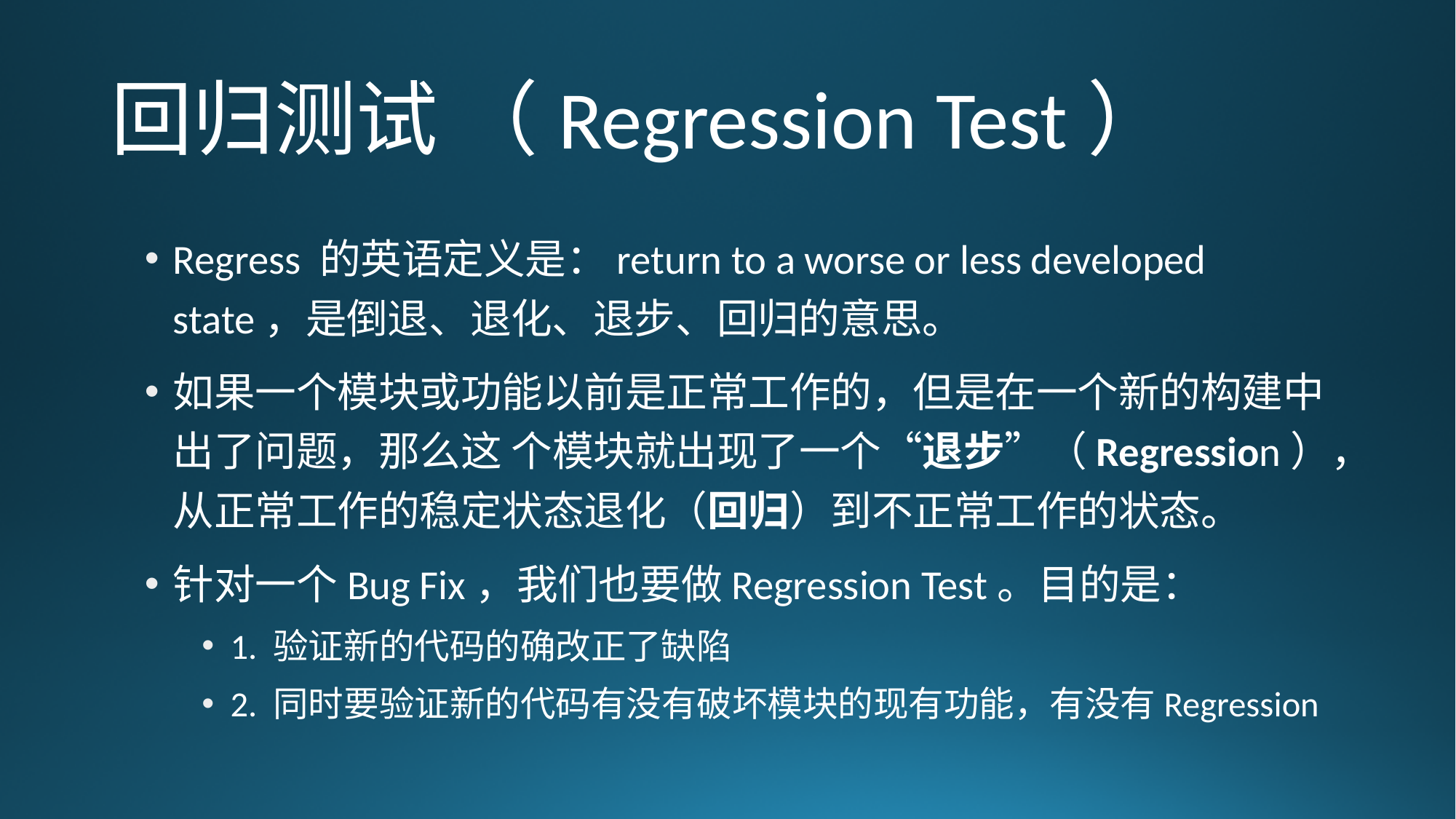

# 回归测试 （Regression Test）
Regress 的英语定义是：return to a worse or less developed state，是倒退、退化、退步、回归的意思。
如果一个模块或功能以前是正常工作的，但是在一个新的构建中出了问题，那么这 个模块就出现了一个“退步”（Regression），从正常工作的稳定状态退化（回归）到不正常工作的状态。
针对一个Bug Fix，我们也要做Regression Test。目的是：
1. 验证新的代码的确改正了缺陷
2. 同时要验证新的代码有没有破坏模块的现有功能，有没有Regression